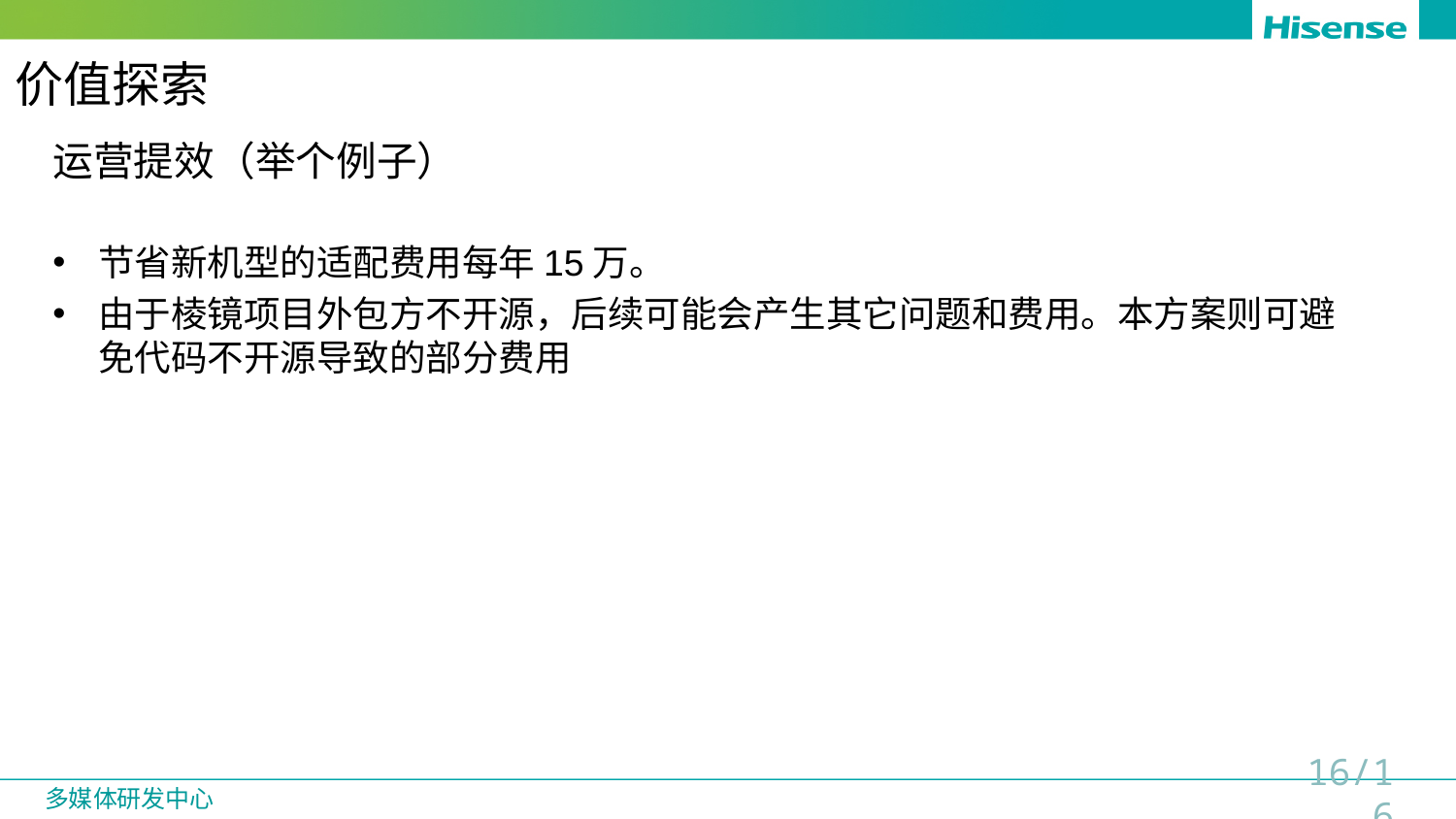

# 价值探索
运营提效（举个例子）
节省新机型的适配费用每年15万。
由于棱镜项目外包方不开源，后续可能会产生其它问题和费用。本方案则可避免代码不开源导致的部分费用

16/16
多媒体研发中心